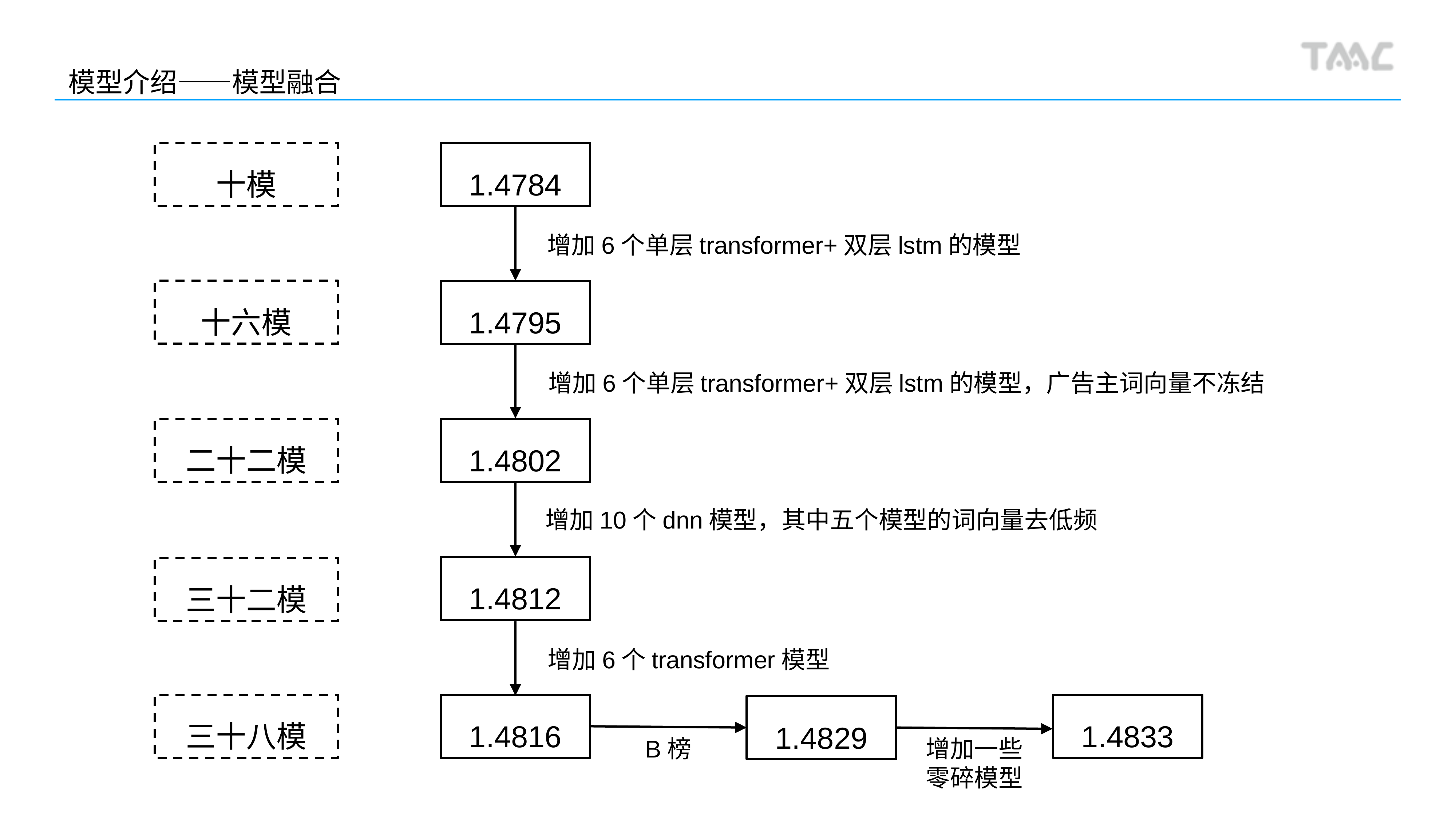

模型介绍——模型融合
十模
1.4784
增加6个单层transformer+双层lstm的模型
十六模
1.4795
增加6个单层transformer+双层lstm的模型，广告主词向量不冻结
二十二模
1.4802
增加10个dnn模型，其中五个模型的词向量去低频
1.4812
三十二模
增加6个transformer模型
1.4833
三十八模
1.4816
1.4829
B榜
增加一些
零碎模型